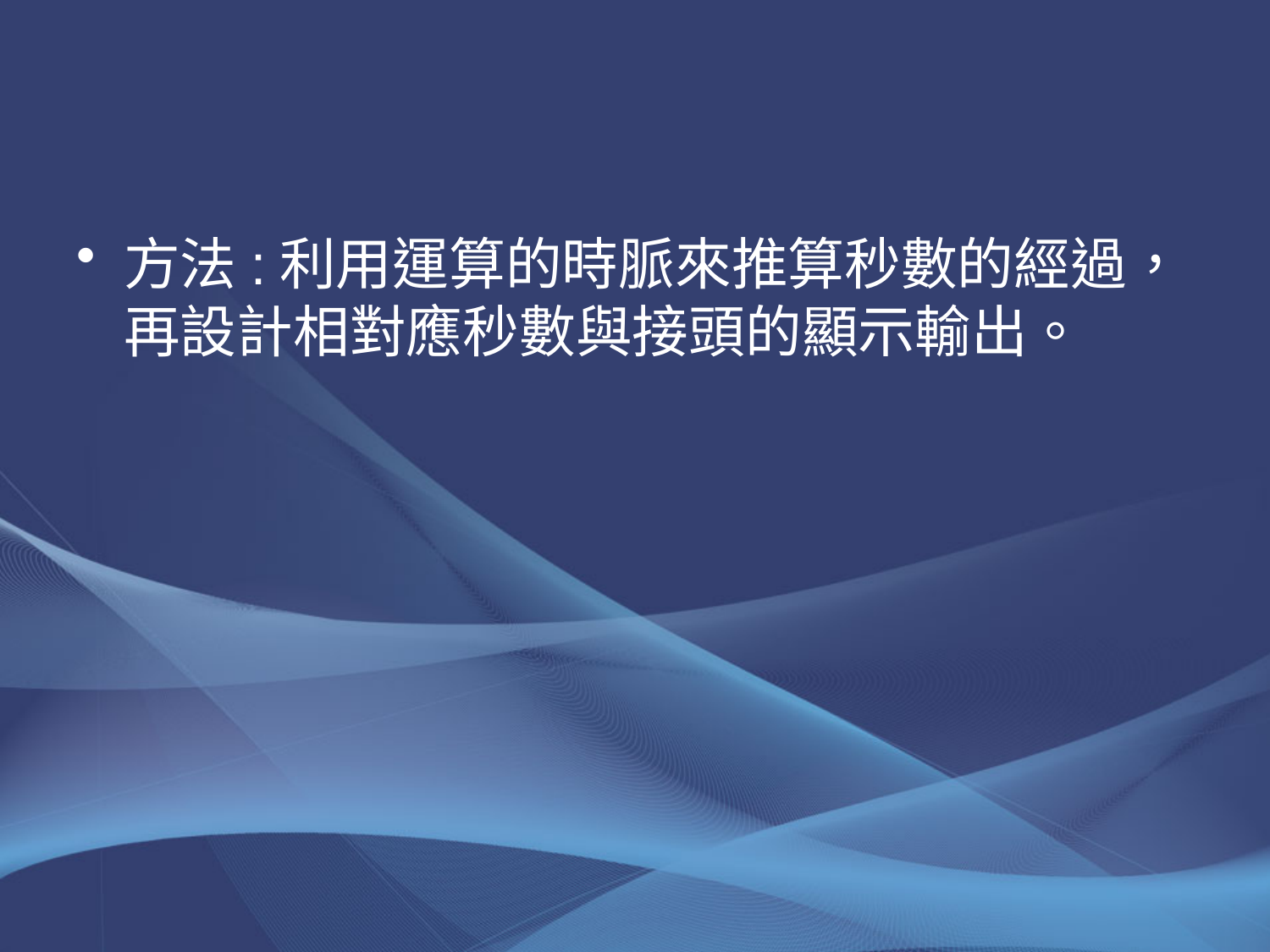

方法:利用運算的時脈來推算秒數的經過，再設計相對應秒數與接頭的顯示輸出。